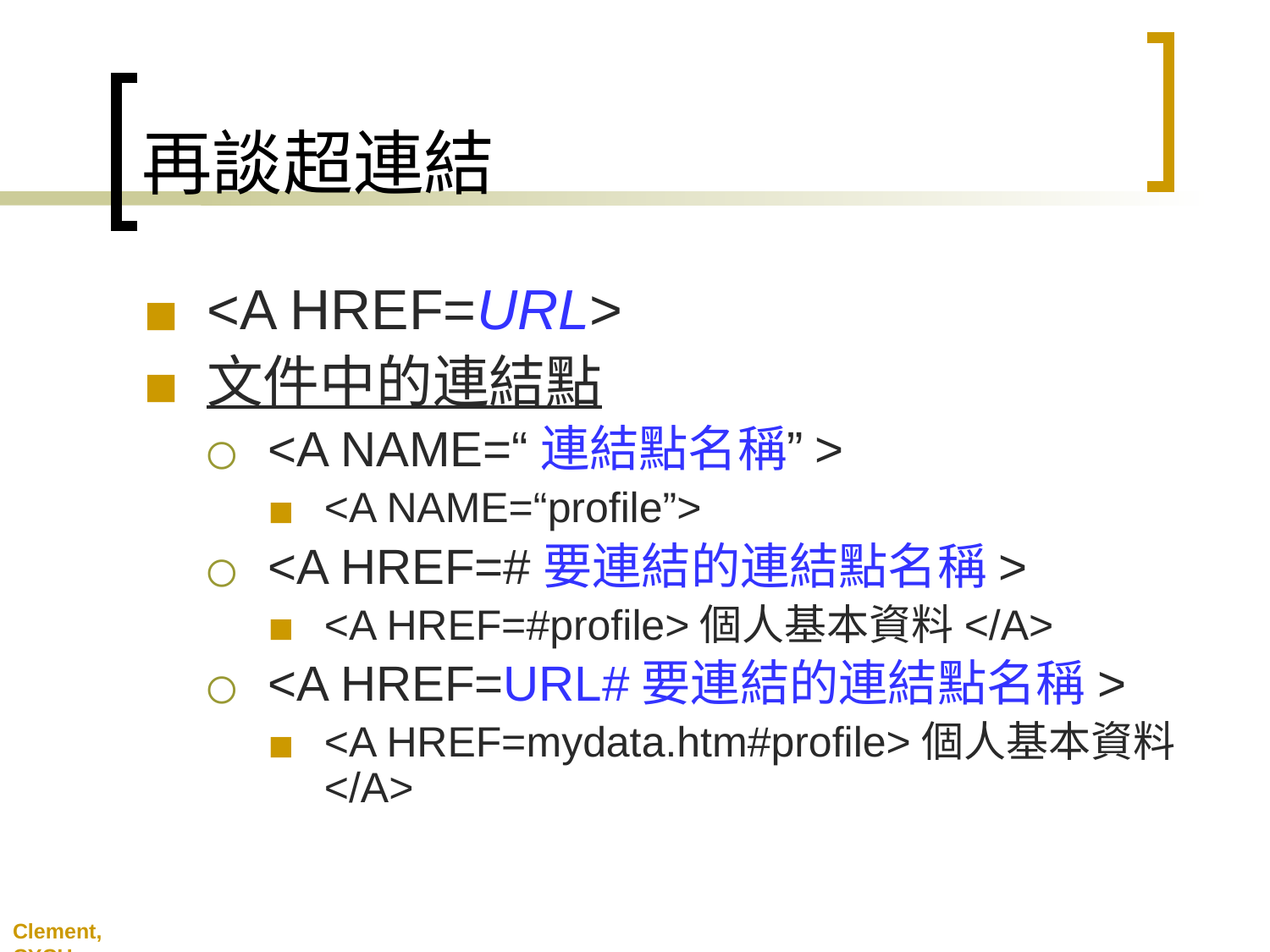

# 再談超連結
<A HREF=URL>
文件中的連結點
<A NAME=“連結點名稱”>
<A NAME=“profile”>
<A HREF=#要連結的連結點名稱>
<A HREF=#profile>個人基本資料</A>
<A HREF=URL#要連結的連結點名稱>
<A HREF=mydata.htm#profile>個人基本資料</A>